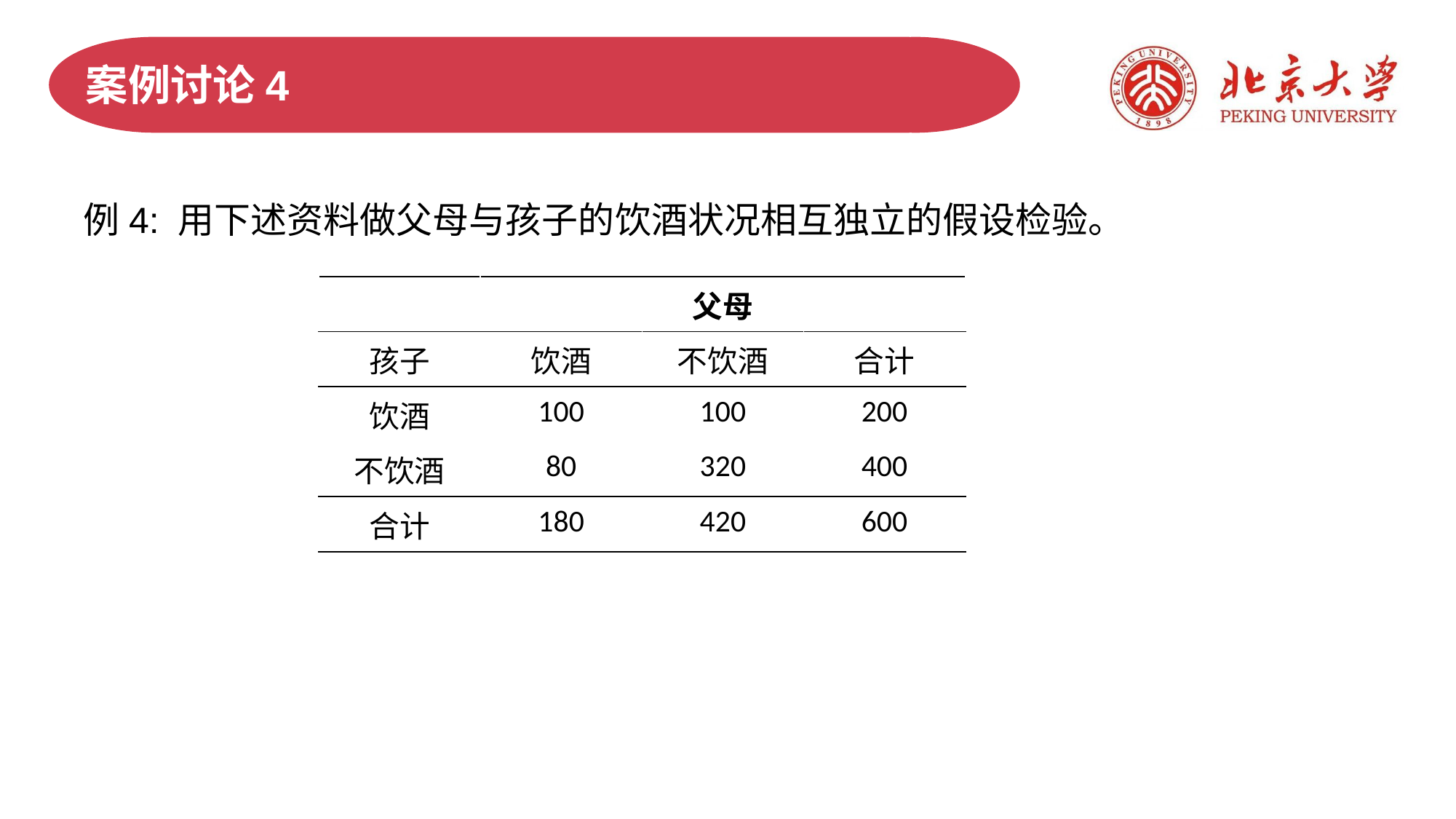

# 案例讨论4
例4: 用下述资料做父母与孩子的饮酒状况相互独立的假设检验。

|  | 父母 |  |  |
| --- | --- | --- | --- |
| 孩子 | 饮酒 | 不饮酒 | 合计 |
| 饮酒 | 100 | 100 | 200 |
| 不饮酒 | 80 | 320 | 400 |
| 合计 | 180 | 420 | 600 |